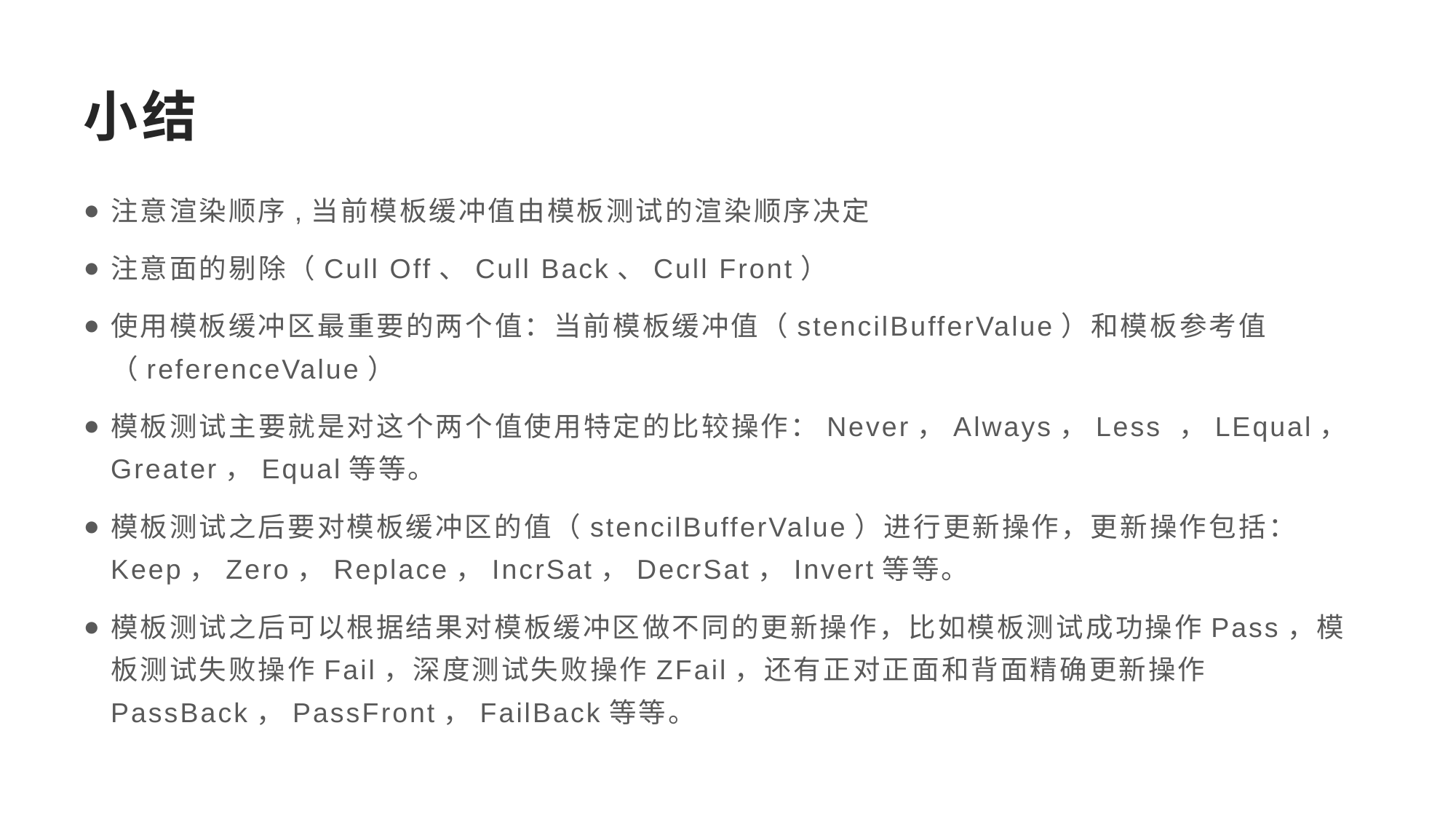

# 小结
注意渲染顺序,当前模板缓冲值由模板测试的渲染顺序决定
注意面的剔除（Cull Off、Cull Back、Cull Front）
使用模板缓冲区最重要的两个值：当前模板缓冲值（stencilBufferValue）和模板参考值（referenceValue）
模板测试主要就是对这个两个值使用特定的比较操作：Never，Always，Less ，LEqual，Greater，Equal等等。
模板测试之后要对模板缓冲区的值（stencilBufferValue）进行更新操作，更新操作包括：Keep，Zero，Replace，IncrSat，DecrSat，Invert等等。
模板测试之后可以根据结果对模板缓冲区做不同的更新操作，比如模板测试成功操作Pass，模板测试失败操作Fail，深度测试失败操作ZFail，还有正对正面和背面精确更新操作PassBack，PassFront，FailBack等等。